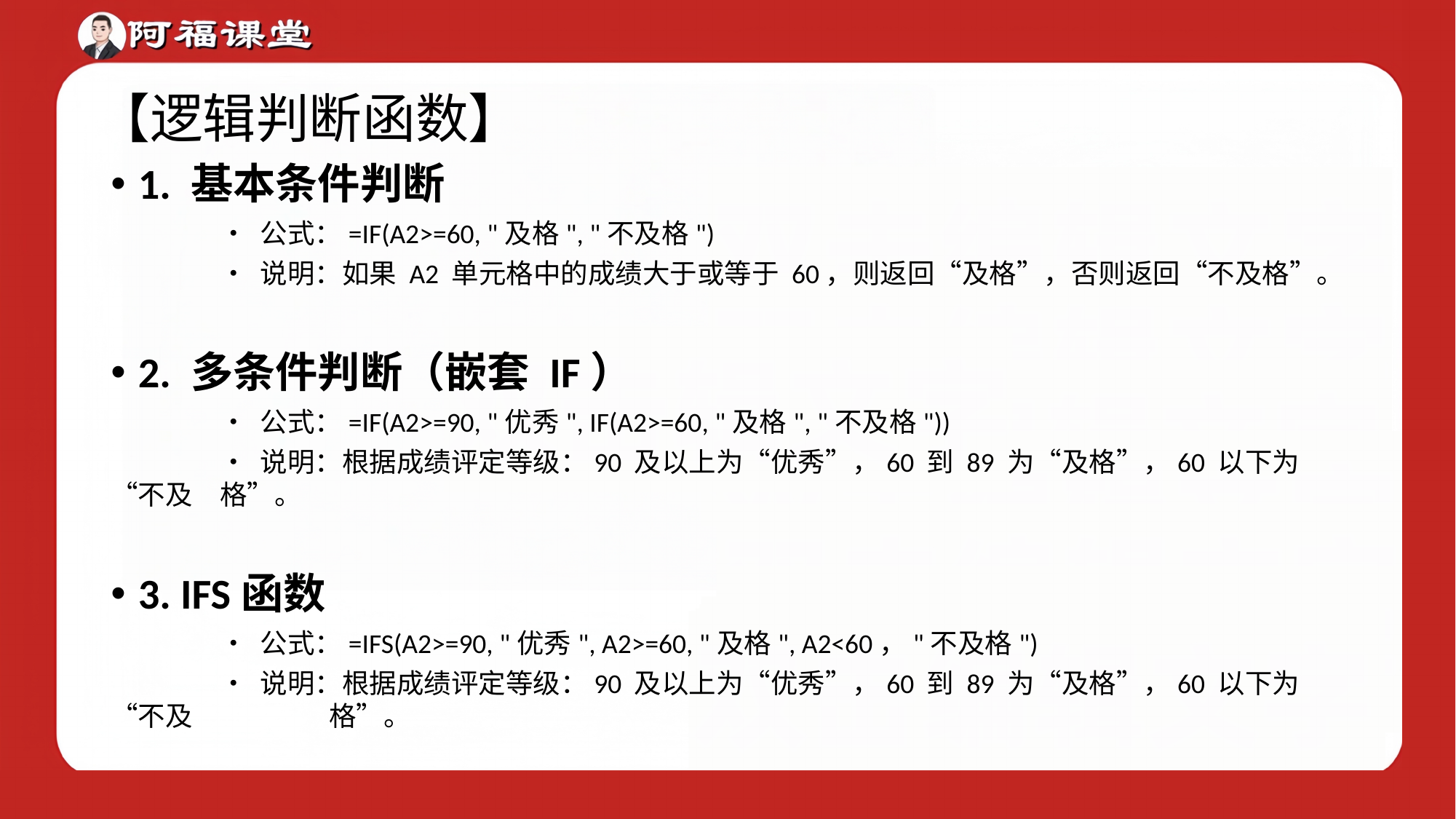

# 【逻辑判断函数】
1. 基本条件判断
	• 公式：=IF(A2>=60, "及格", "不及格")
	• 说明：如果 A2 单元格中的成绩大于或等于 60，则返回“及格”，否则返回“不及格”。

2. 多条件判断（嵌套 IF）
	• 公式：=IF(A2>=90, "优秀", IF(A2>=60, "及格", "不及格"))
	• 说明：根据成绩评定等级：90 及以上为“优秀”，60 到 89 为“及格”，60 以下为“不及   	格”。

3. IFS函数
	• 公式：=IFS(A2>=90, "优秀", A2>=60, "及格", A2<60，"不及格")
	• 说明：根据成绩评定等级：90 及以上为“优秀”，60 到 89 为“及格”，60 以下为“不及		格”。